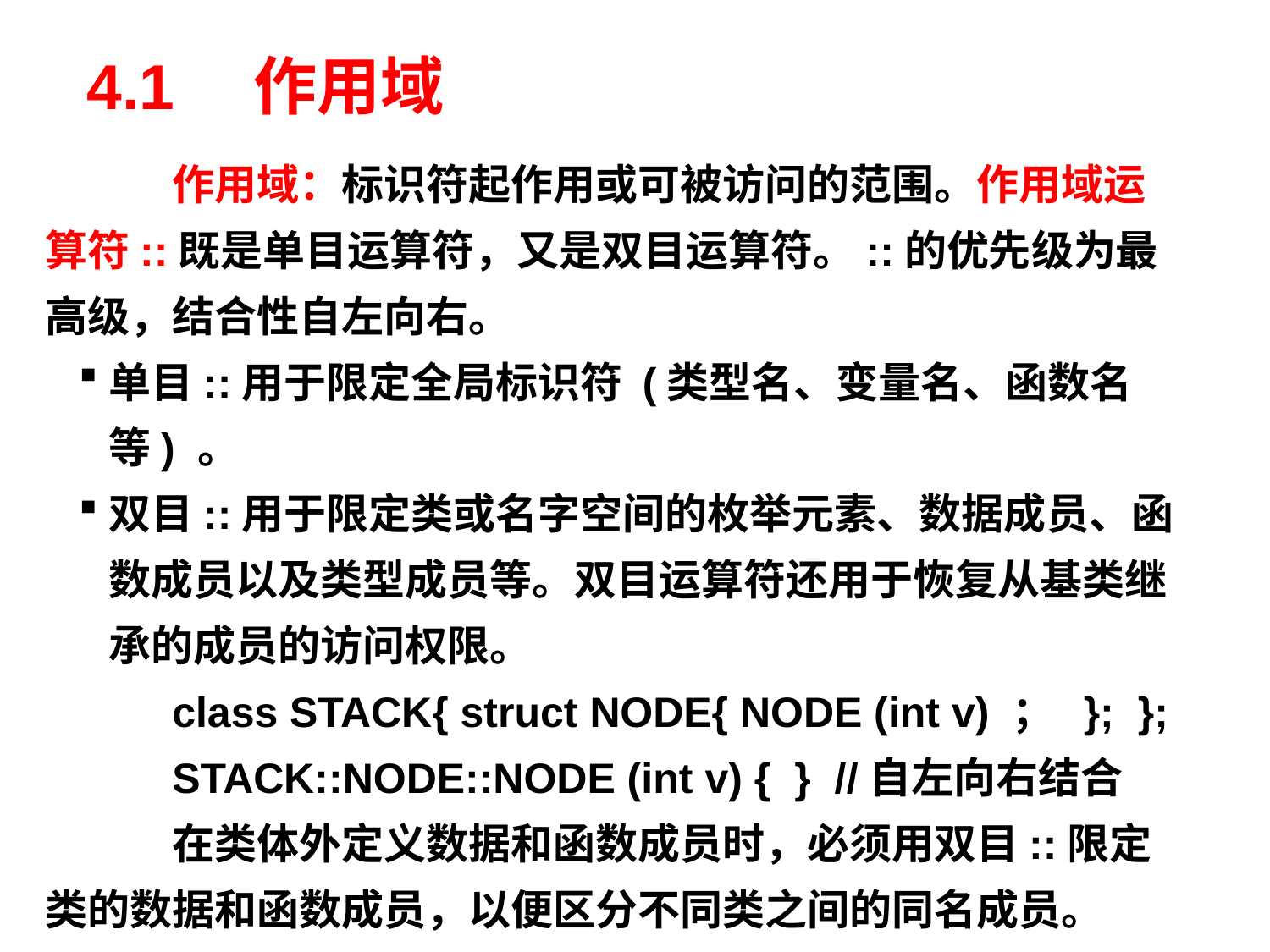

# 4.1　作用域
	作用域：标识符起作用或可被访问的范围。作用域运算符::既是单目运算符，又是双目运算符。::的优先级为最高级，结合性自左向右。
单目::用于限定全局标识符 (类型名、变量名、函数名等) 。
双目::用于限定类或名字空间的枚举元素、数据成员、函数成员以及类型成员等。双目运算符还用于恢复从基类继承的成员的访问权限。
class STACK{ struct NODE{ NODE (int v) ；  };  };
STACK::NODE::NODE (int v) {  }  //自左向右结合
	在类体外定义数据和函数成员时，必须用双目::限定类的数据和函数成员，以便区分不同类之间的同名成员。